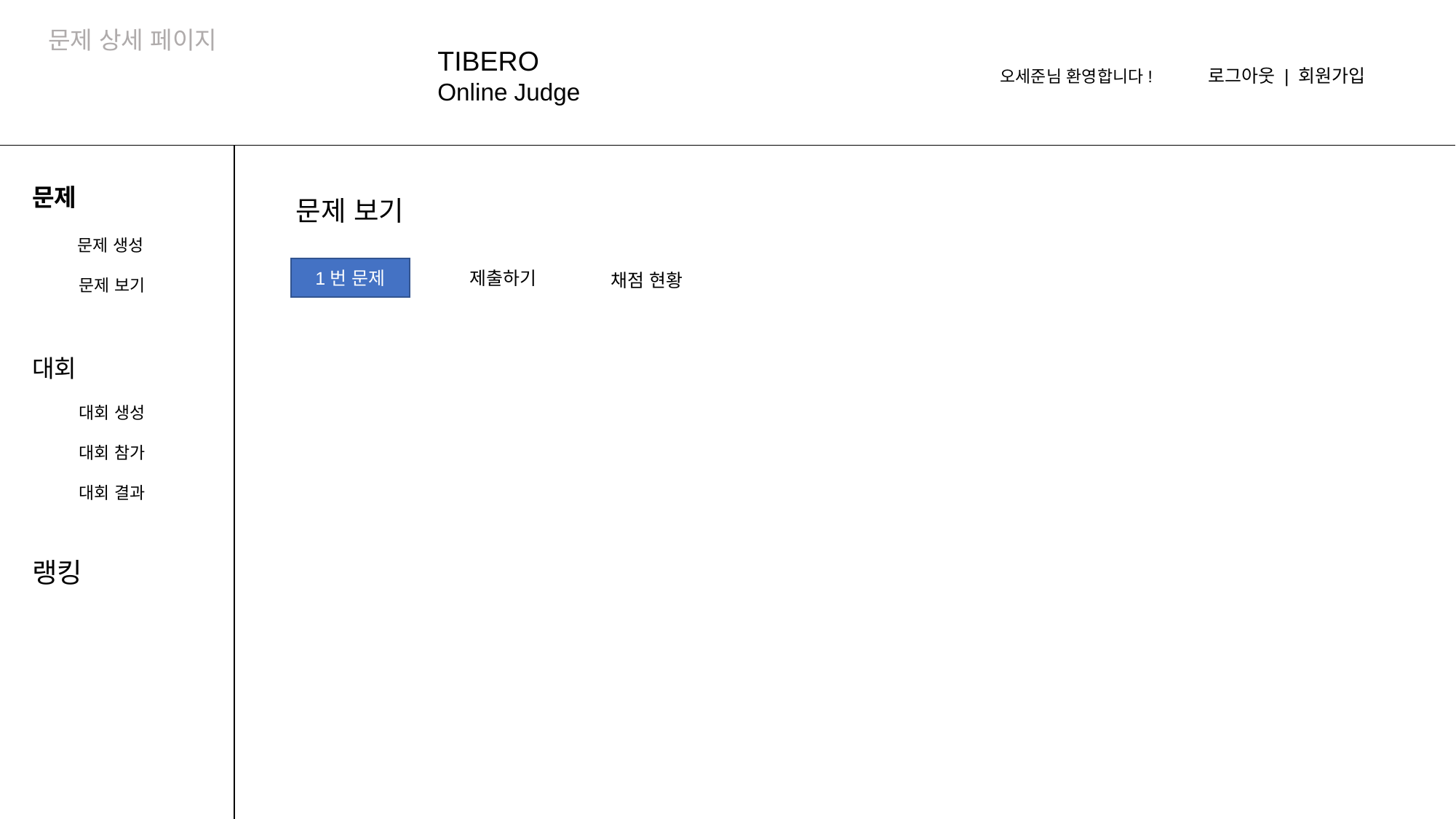

문제 상세 페이지
TIBERO
Online Judge
로그아웃 | 회원가입
오세준님 환영합니다!
문제

        문제 생성

         문제 보기

대회

         대회 생성

         대회 참가

         대회 결과

랭킹
문제 보기
1번 문제
제출하기
채점 현황